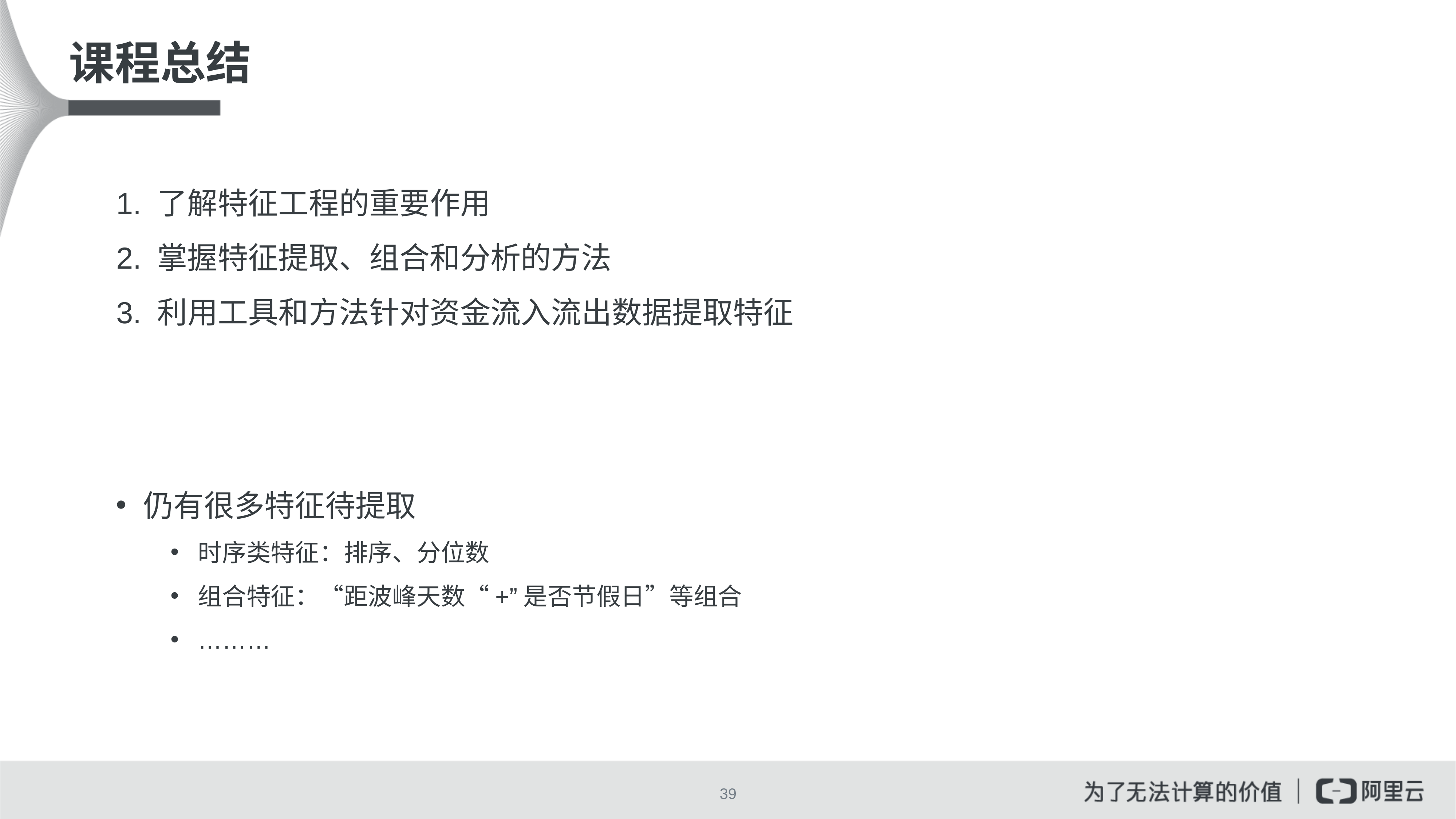

# 课程总结
1. 了解特征工程的重要作用
2. 掌握特征提取、组合和分析的方法
3. 利用工具和方法针对资金流入流出数据提取特征
仍有很多特征待提取
时序类特征：排序、分位数
组合特征：“距波峰天数“+”是否节假日”等组合
………